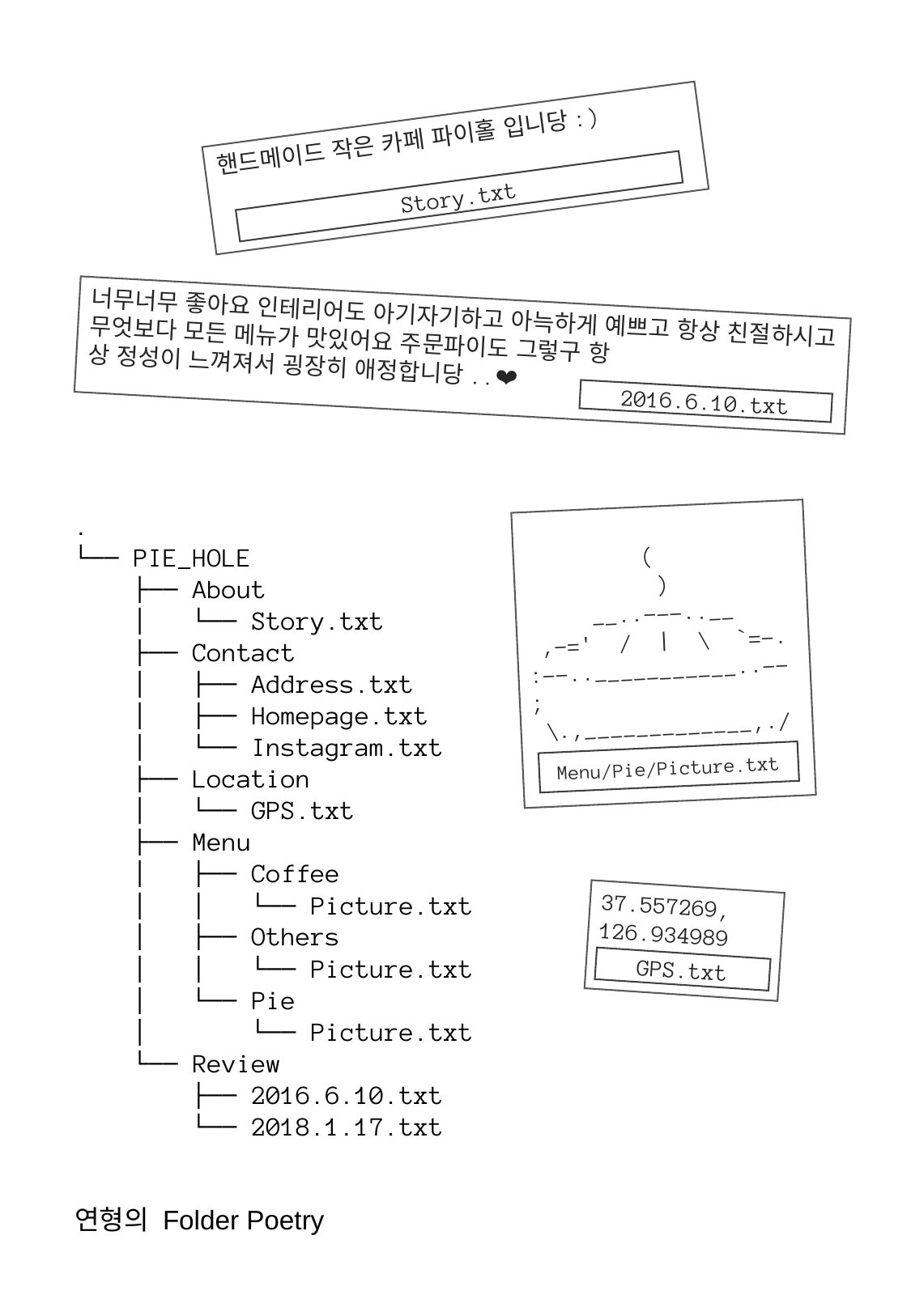

핸드메이드 작은 카페 파이홀 입니당:)
Story.txt
너무너무 좋아요 인테리어도 아기자기하고 아늑하게 예쁘고 항상 친절하시고 무엇보다 모든 메뉴가 맛있어요 주문파이도 그렇구 항
상 정성이 느껴져서 굉장히 애정합니당..❤️
2016.6.10.txt

         (
          )
     __..---..__
 ,-='  /  |  \  `=-.
:--..___________..--;
 \.,_____________,./
Menu/Pie/Picture.txt
.
└── PIE_HOLE
    ├── About
    │   └── Story.txt
    ├── Contact
    │   ├── Address.txt
    │   ├── Homepage.txt
    │   └── Instagram.txt
    ├── Location
    │   └── GPS.txt
    ├── Menu
    │   ├── Coffee
    │   │   └── Picture.txt
    │   ├── Others
    │   │   └── Picture.txt
    │   └── Pie
    │       └── Picture.txt
    └── Review
        ├── 2016.6.10.txt
        └── 2018.1.17.txt
37.557269, 126.934989
GPS.txt
# 연형의 Folder Poetry